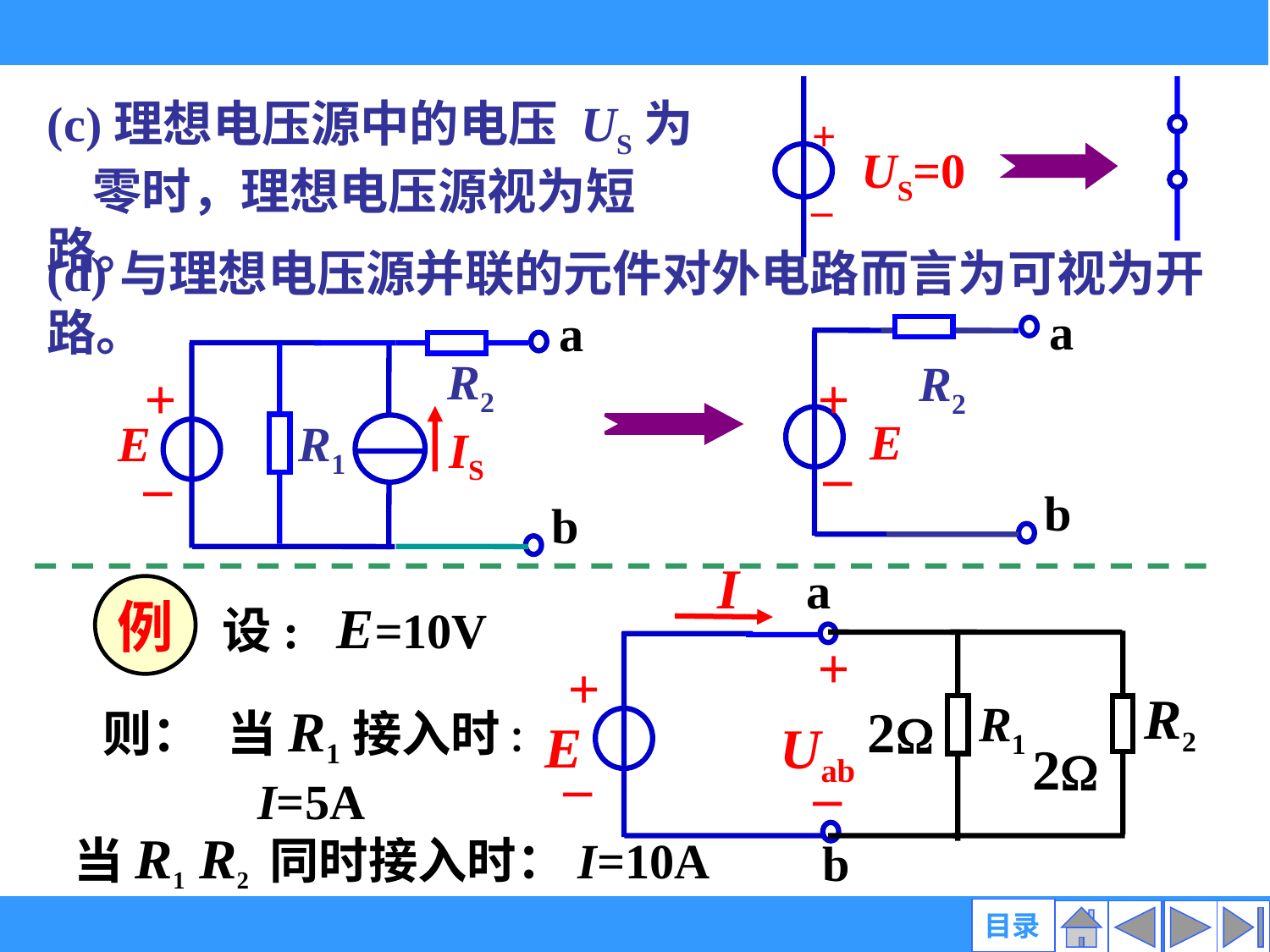

+
US=0

_

(c)理想电压源中的电压 US为
   零时，理想电压源视为短路。

(d)与理想电压源并联的元件对外电路而言为可视为开路。
a

R2
+
E

_
b

a

R2
+
E
R1

IS

_

b

I
a

+

+
R1
2Ω

Uab

_
_

b

E

例
设:   E=10V

R2
2Ω

 当R1接入时 ：
      I=5A
则：
当R1  R2 同时接入时：I=10A